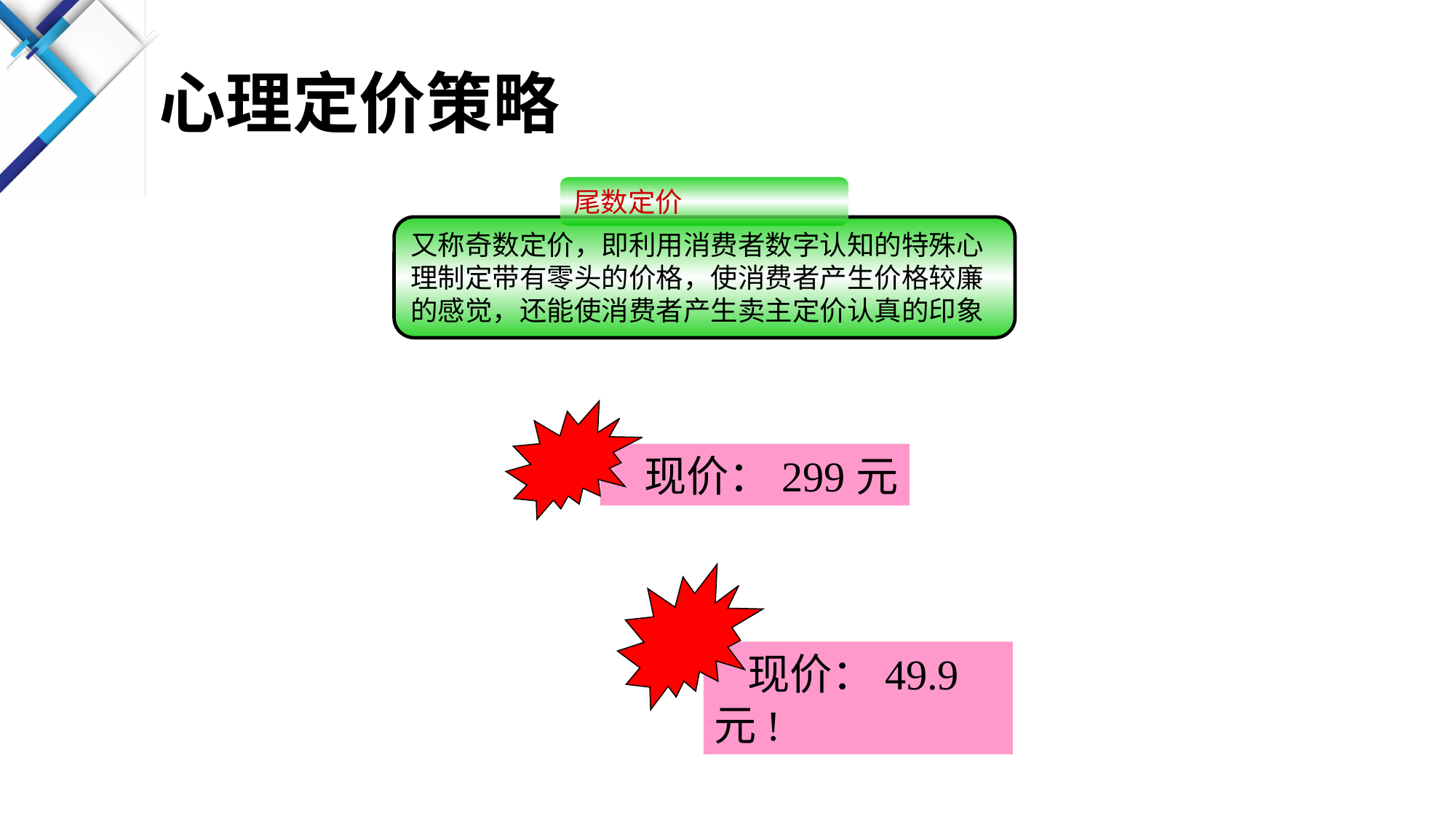

# 心理定价策略
尾数定价
又称奇数定价，即利用消费者数字认知的特殊心理制定带有零头的价格，使消费者产生价格较廉的感觉，还能使消费者产生卖主定价认真的印象

   现价：299元

   现价：49.9元!